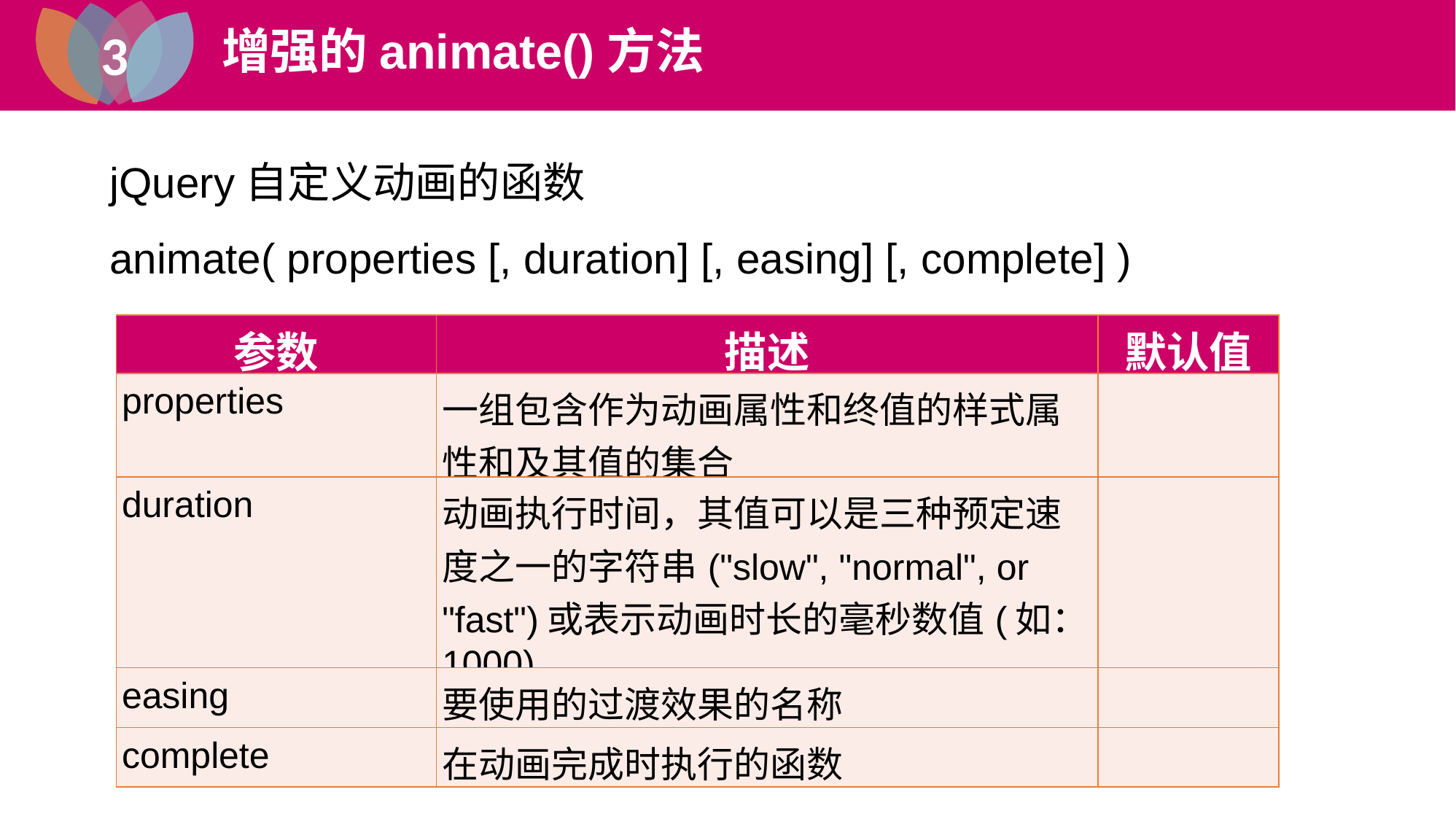

3
增强的animate()方法

1
jQuery 插件

jQuery自定义动画的函数
animate( properties [, duration] [, easing] [, complete] )

| 参数 | 描述 | 默认值 |
| --- | --- | --- |
| properties | 一组包含作为动画属性和终值的样式属性和及其值的集合 |  |
| duration | 动画执行时间，其值可以是三种预定速度之一的字符串("slow", "normal", or "fast")或表示动画时长的毫秒数值(如：1000) |  |
| easing | 要使用的过渡效果的名称 |  |
| complete | 在动画完成时执行的函数 |  |